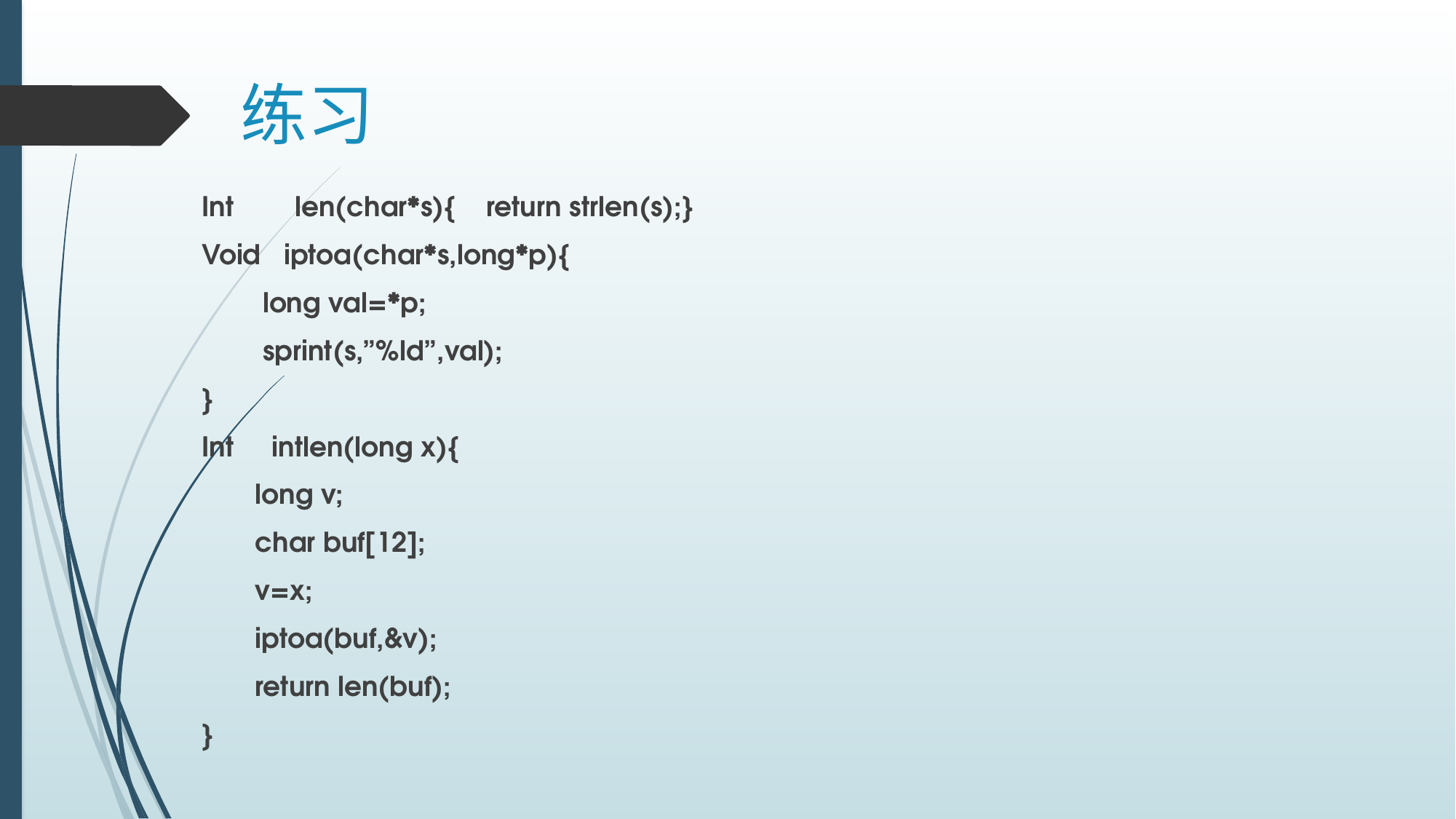

# 练习
Int        len(char*s){    return strlen(s);}
Void   iptoa(char*s,long*p){
        long val=*p;
        sprint(s,”%ld”,val);
}
Int     intlen(long x){
       long v;
       char buf[12];
       v=x;
       iptoa(buf,&v);
       return len(buf);
}